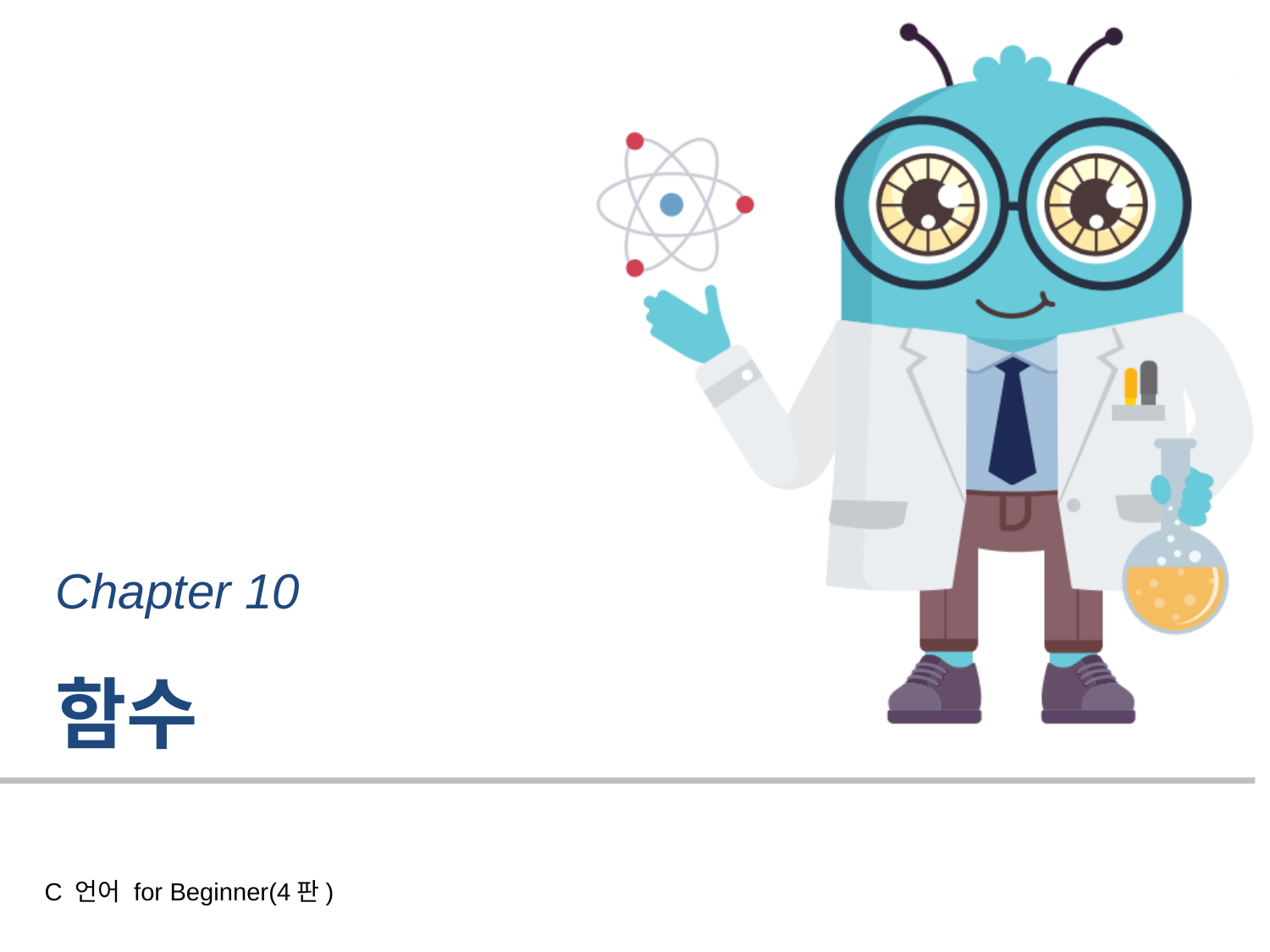

# Chapter 10 함수
Chapter 10
함수